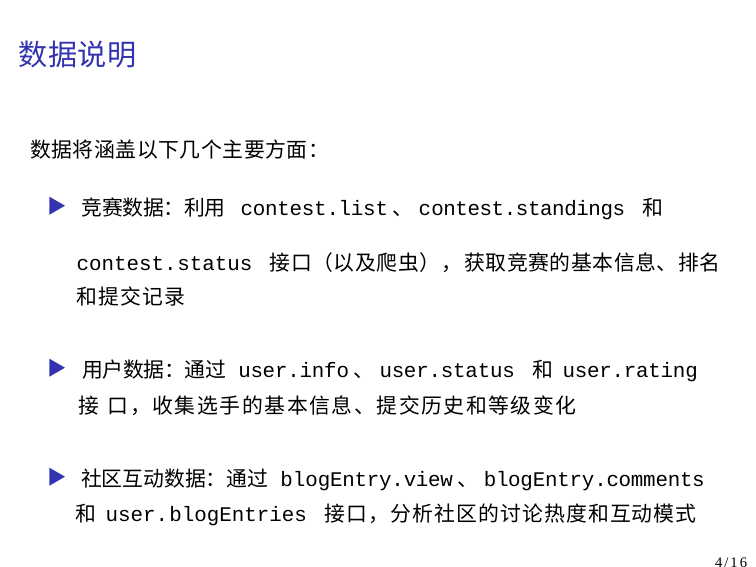

数据说明

数据将涵盖以下几个主要方面：
▶ 竞赛数据：利用 contest.list、contest.standings 和
contest.status 接口（以及爬虫），获取竞赛的基本信息、排名  和提交记录
▶ 用户数据：通过 user.info、user.status 和 user.rating 接  口，收集选手的基本信息、提交历史和等级变化

▶ 社区互动数据：通过 blogEntry.view、blogEntry.comments 和 user.blogEntries 接口，分析社区的讨论热度和互动模式

4/16